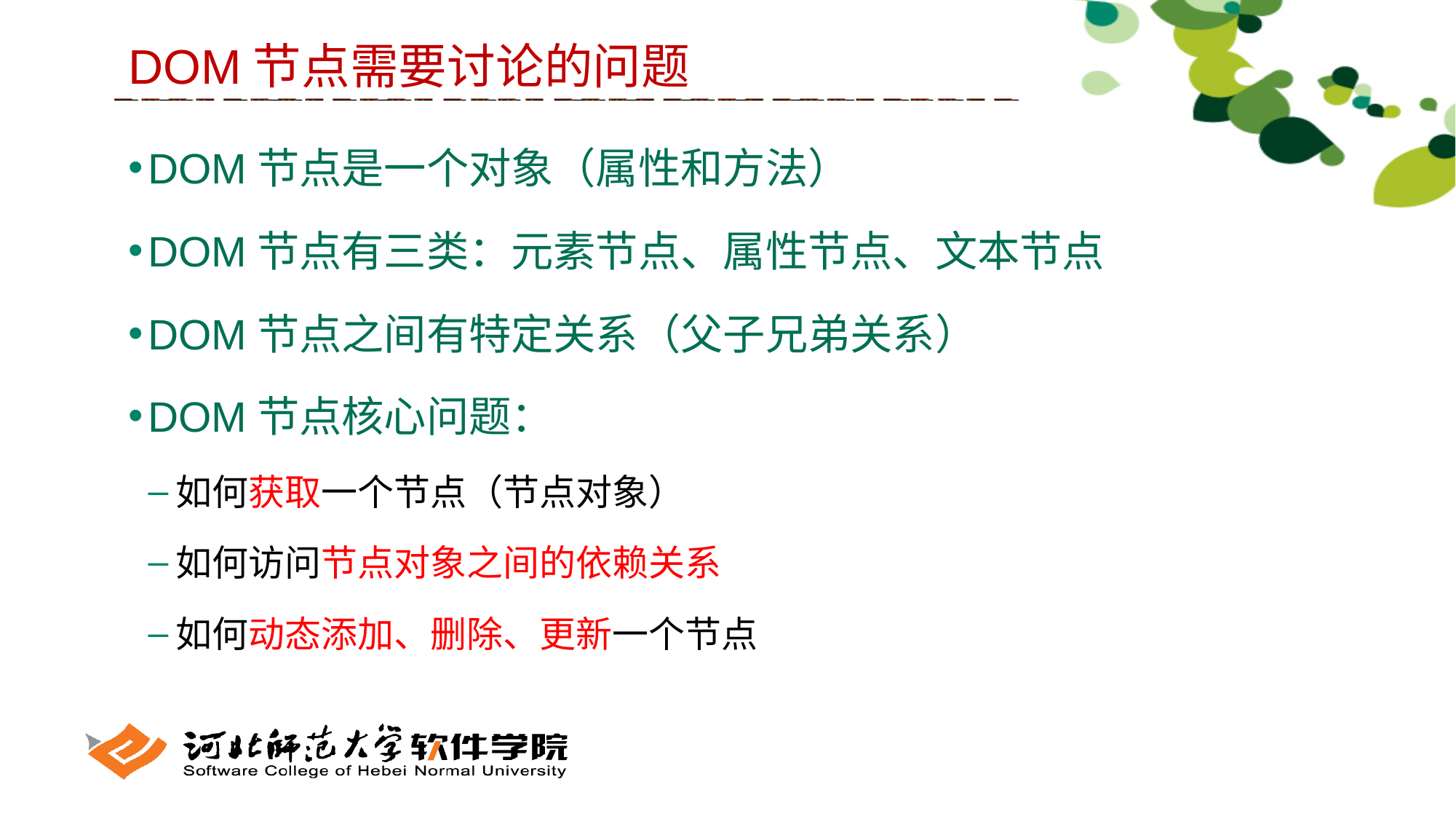

DOM节点需要讨论的问题
DOM节点是一个对象（属性和方法）
DOM节点有三类：元素节点、属性节点、文本节点
DOM节点之间有特定关系（父子兄弟关系）
DOM节点核心问题：
如何获取一个节点（节点对象）
如何访问节点对象之间的依赖关系
如何动态添加、删除、更新一个节点